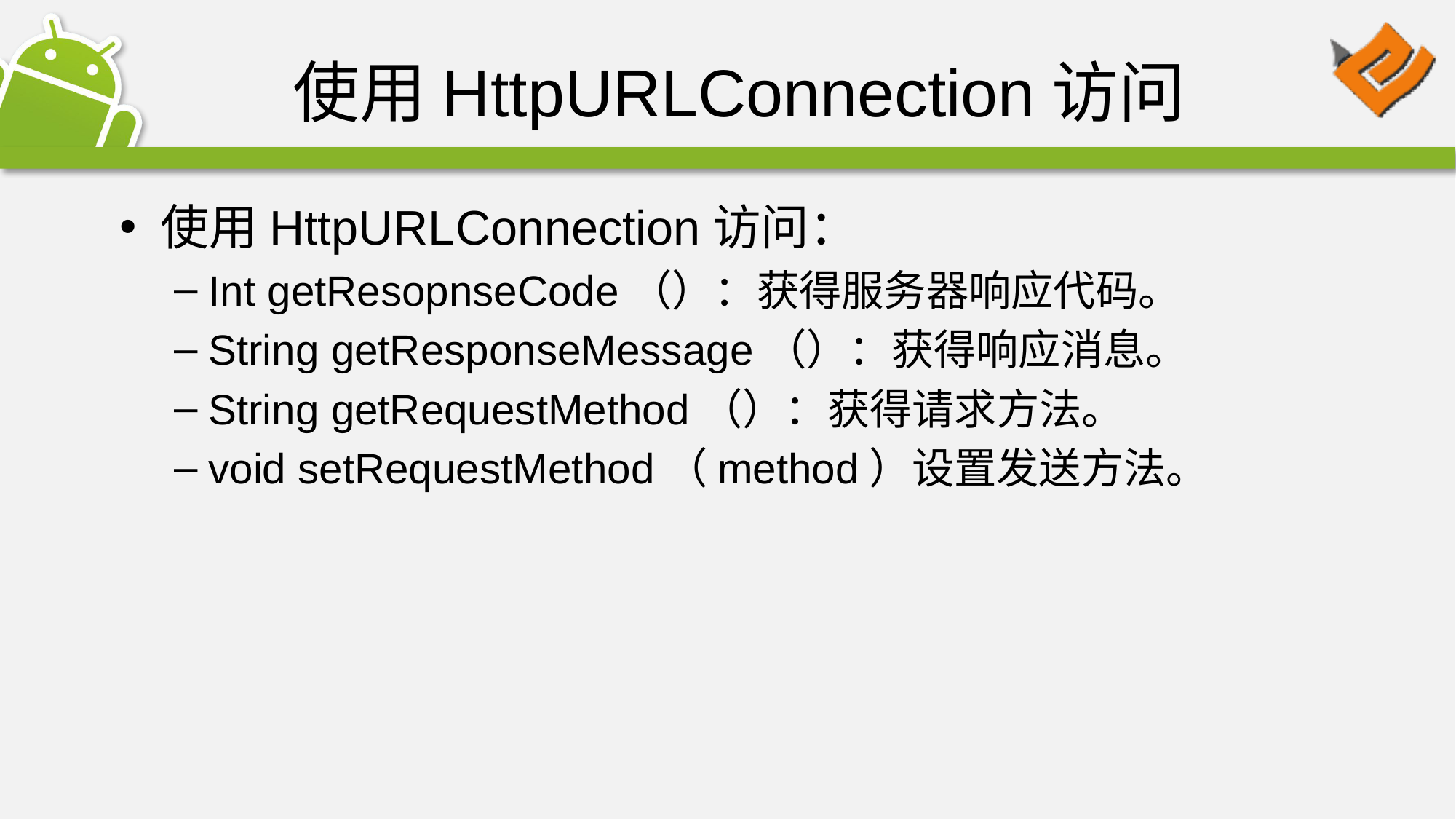

# 使用HttpURLConnection访问
使用HttpURLConnection访问：
Int getResopnseCode（）：获得服务器响应代码。
String getResponseMessage（）：获得响应消息。
String getRequestMethod（）：获得请求方法。
void setRequestMethod（method）设置发送方法。